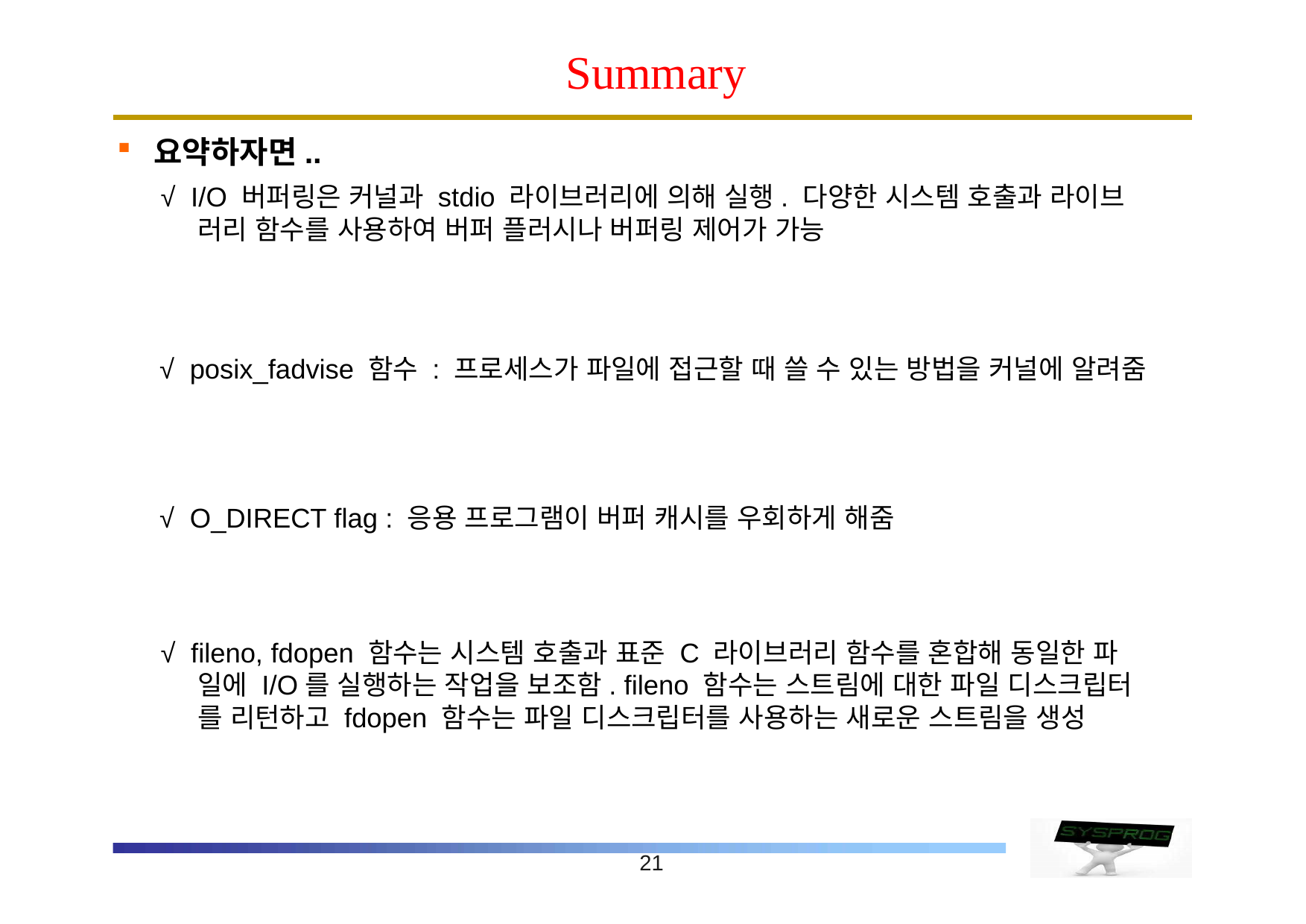

# Summary
요약하자면..
√  I/O 버퍼링은 커널과 stdio 라이브러리에 의해 실행. 다양한 시스템 호출과 라이브
    러리 함수를 사용하여 버퍼 플러시나 버퍼링 제어가 가능
√  posix_fadvise 함수 : 프로세스가 파일에 접근할 때 쓸 수 있는 방법을 커널에 알려줌
√  O_DIRECT flag : 응용 프로그램이 버퍼 캐시를 우회하게 해줌
√  fileno, fdopen 함수는 시스템 호출과 표준 C 라이브러리 함수를 혼합해 동일한 파
    일에 I/O를 실행하는 작업을 보조함. fileno 함수는 스트림에 대한 파일 디스크립터
    를 리턴하고 fdopen 함수는 파일 디스크립터를 사용하는 새로운 스트림을 생성
21